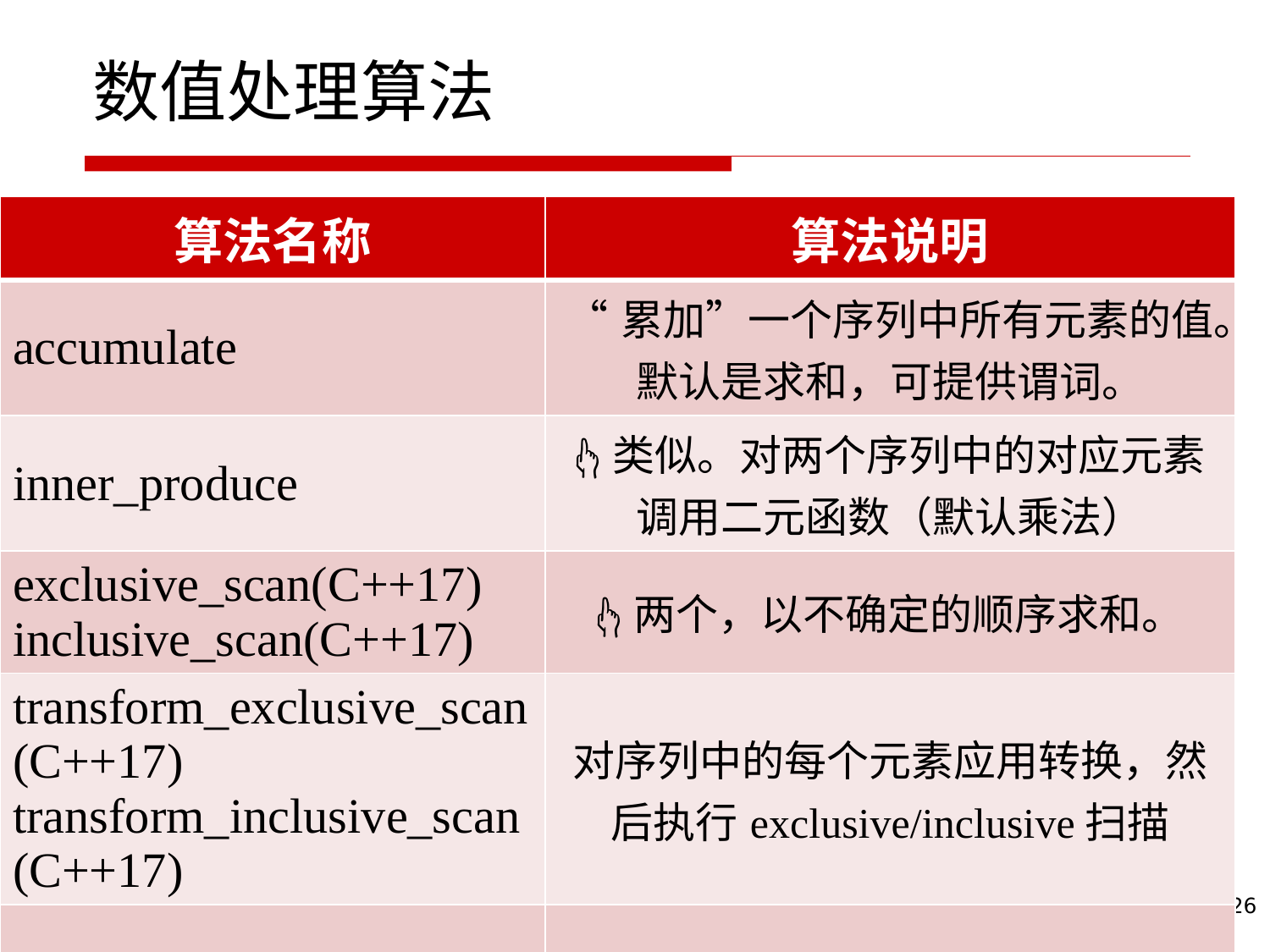

# 数值处理算法
| 算法名称 | 算法说明 |
| --- | --- |
| accumulate | “累加”一个序列中所有元素的值。默认是求和，可提供谓词。 |
| inner\_produce | 👆类似。对两个序列中的对应元素调用二元函数（默认乘法） |
| exclusive\_scan(C++17) inclusive\_scan(C++17) | 👆两个，以不确定的顺序求和。 |
| transform\_exclusive\_scan(C++17) transform\_inclusive\_scan(C++17) | 对序列中的每个元素应用转换，然后执行exclusive/inclusive扫描 |
|  |  |
26